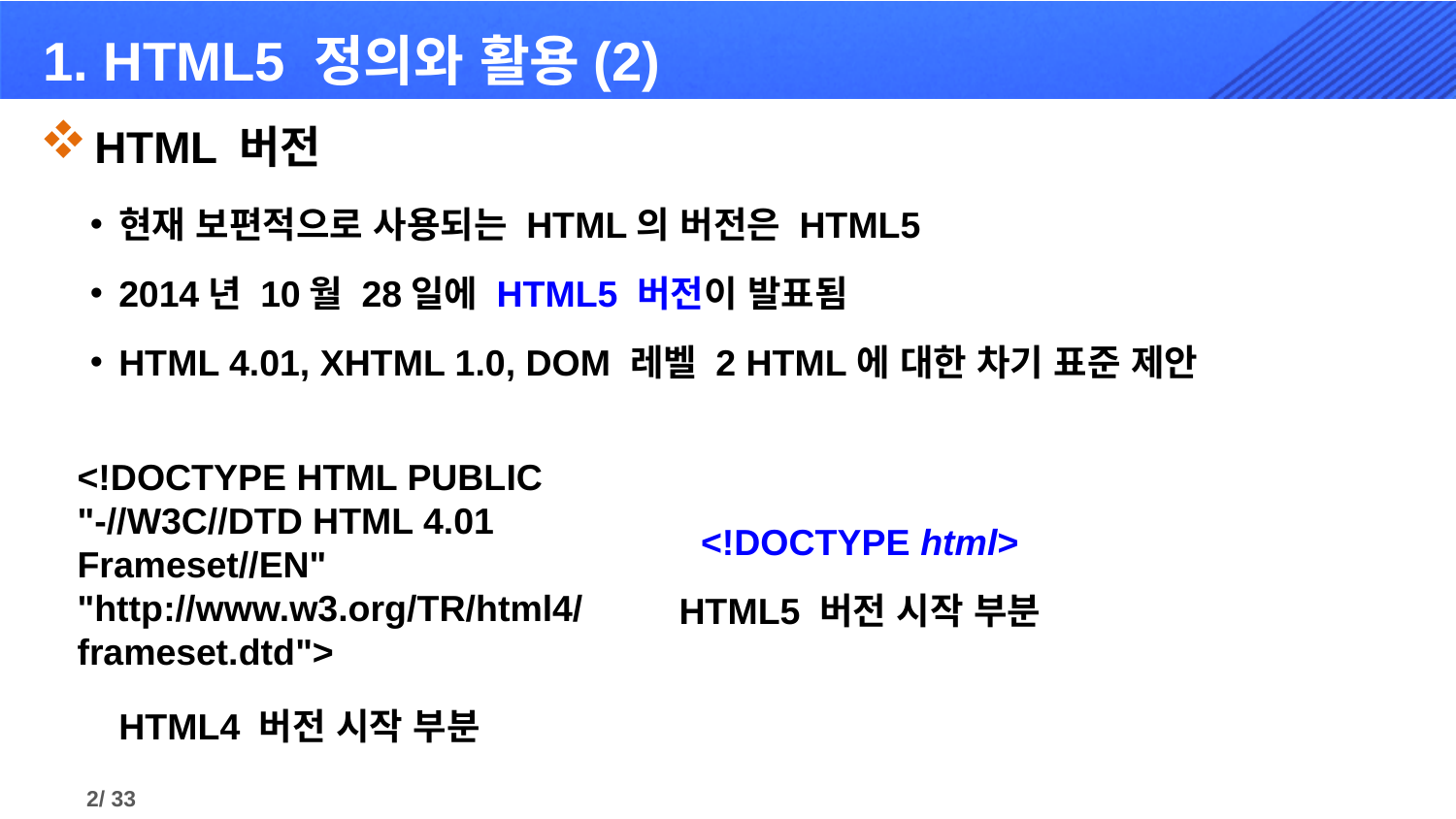

# 1. HTML5 정의와 활용(2)
HTML 버전
현재 보편적으로 사용되는 HTML의 버전은 HTML5
2014년 10월 28일에 HTML5 버전이 발표됨
HTML 4.01, XHTML 1.0, DOM 레벨 2 HTML에 대한 차기 표준 제안
<!DOCTYPE HTML PUBLIC "-//W3C//DTD HTML 4.01 Frameset//EN"
"http://www.w3.org/TR/html4/frameset.dtd">
<!DOCTYPE html>
HTML5 버전 시작 부분
HTML4 버전 시작 부분